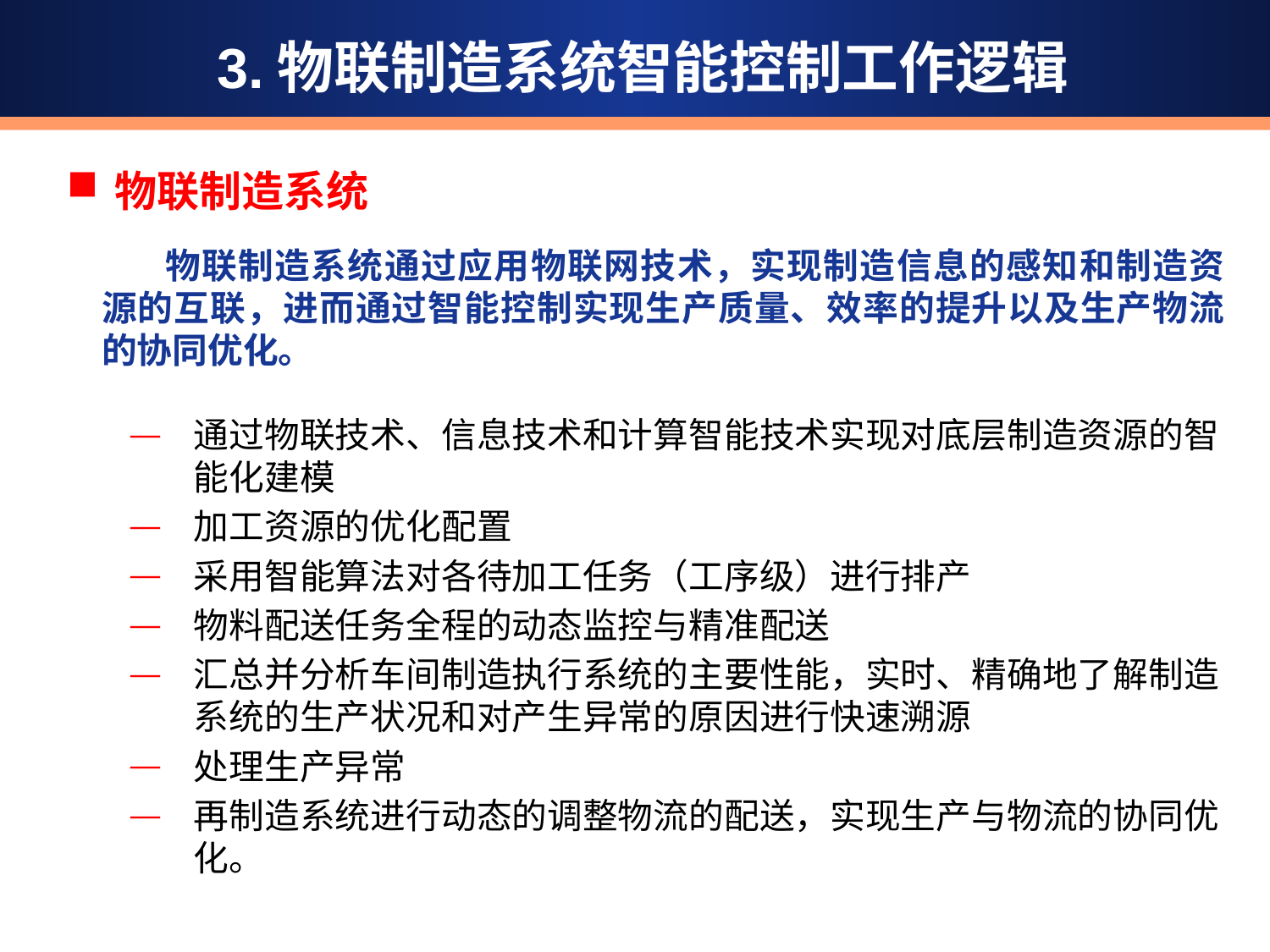

3.物联制造系统智能控制工作逻辑
物联制造系统
物联制造系统通过应用物联网技术，实现制造信息的感知和制造资源的互联，进而通过智能控制实现生产质量、效率的提升以及生产物流的协同优化。
通过物联技术、信息技术和计算智能技术实现对底层制造资源的智能化建模
加工资源的优化配置
采用智能算法对各待加工任务（工序级）进行排产
物料配送任务全程的动态监控与精准配送
汇总并分析车间制造执行系统的主要性能，实时、精确地了解制造系统的生产状况和对产生异常的原因进行快速溯源
处理生产异常
再制造系统进行动态的调整物流的配送，实现生产与物流的协同优化。